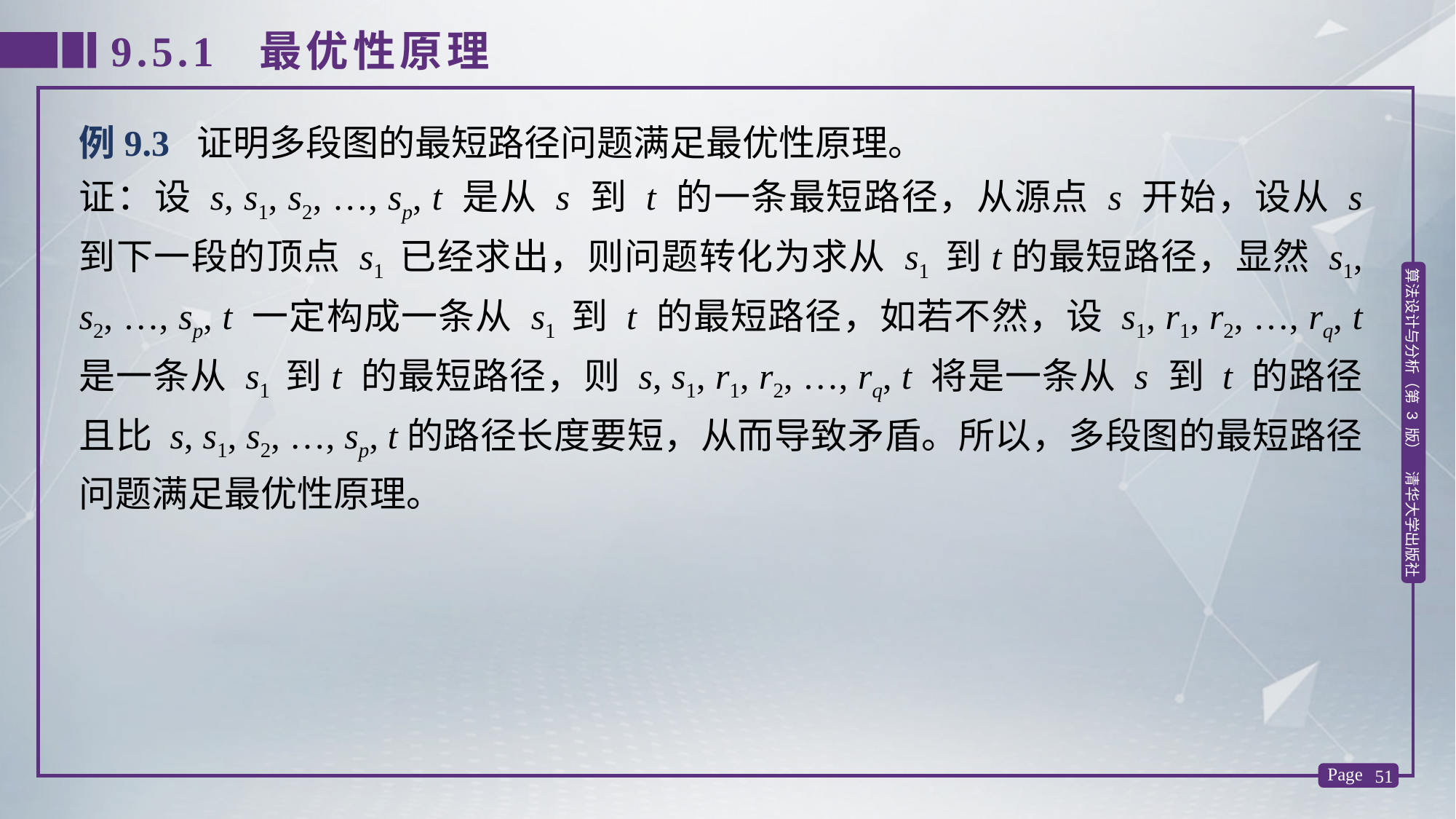

9.5.1  最优性原理
例9.3  证明多段图的最短路径问题满足最优性原理。
证：设 s, s1, s2, …, sp, t 是从 s 到 t 的一条最短路径，从源点 s 开始，设从 s 到下一段的顶点 s1 已经求出，则问题转化为求从 s1 到t的最短路径，显然 s1, s2, …, sp, t 一定构成一条从 s1 到 t 的最短路径，如若不然，设 s1, r1, r2, …, rq, t 是一条从 s1 到t 的最短路径，则 s, s1, r1, r2, …, rq, t 将是一条从 s 到 t 的路径且比 s, s1, s2, …, sp, t的路径长度要短，从而导致矛盾。所以，多段图的最短路径问题满足最优性原理。